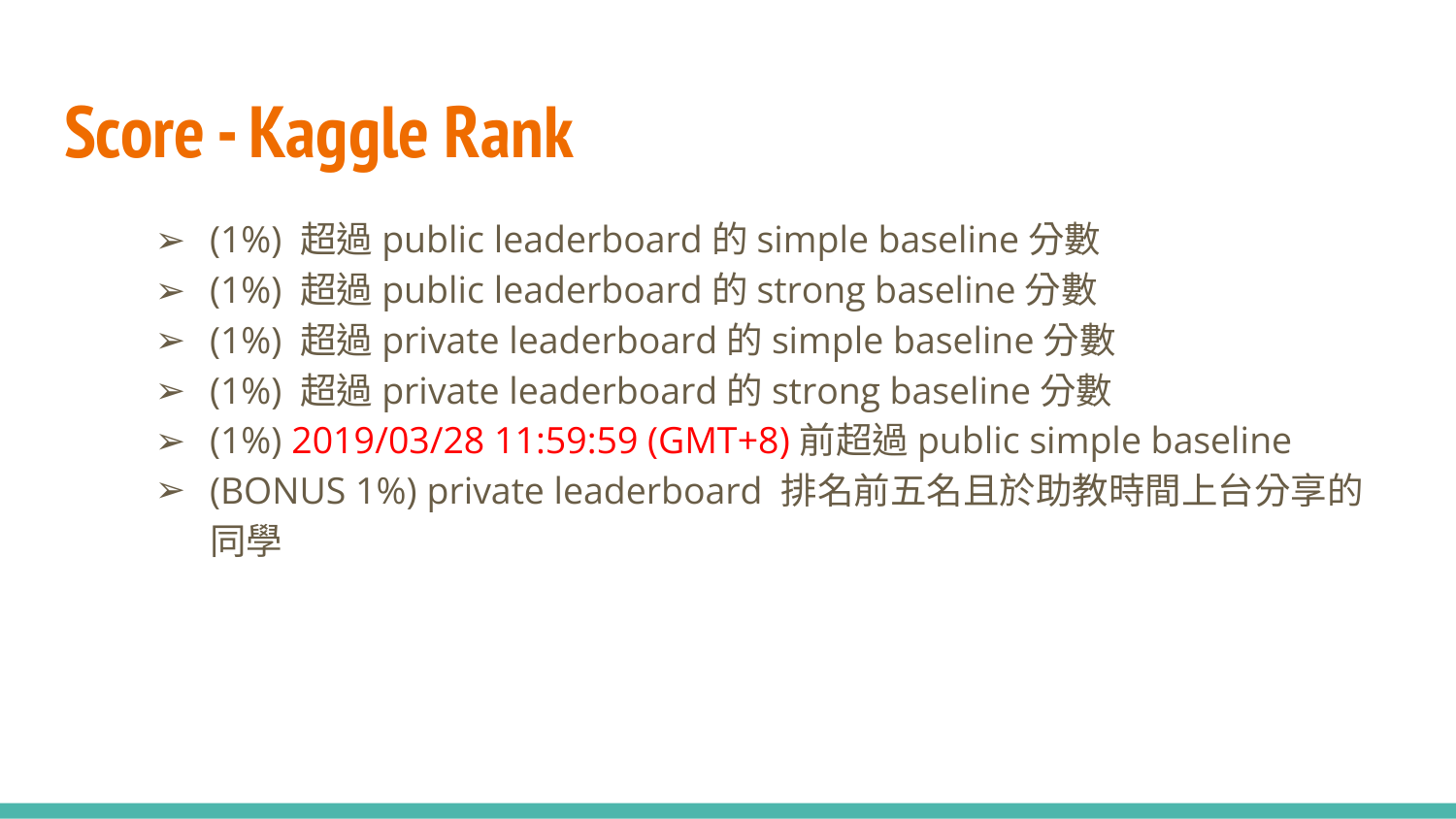

# Score - Kaggle Rank

(1%) 超過public leaderboard的simple baseline分數
(1%) 超過public leaderboard的strong baseline分數
(1%) 超過private leaderboard的simple baseline分數
(1%) 超過private leaderboard的strong baseline分數
(1%) 2019/03/28 11:59:59 (GMT+8)前超過public simple baseline
(BONUS 1%) private leaderboard 排名前五名且於助教時間上台分享的同學